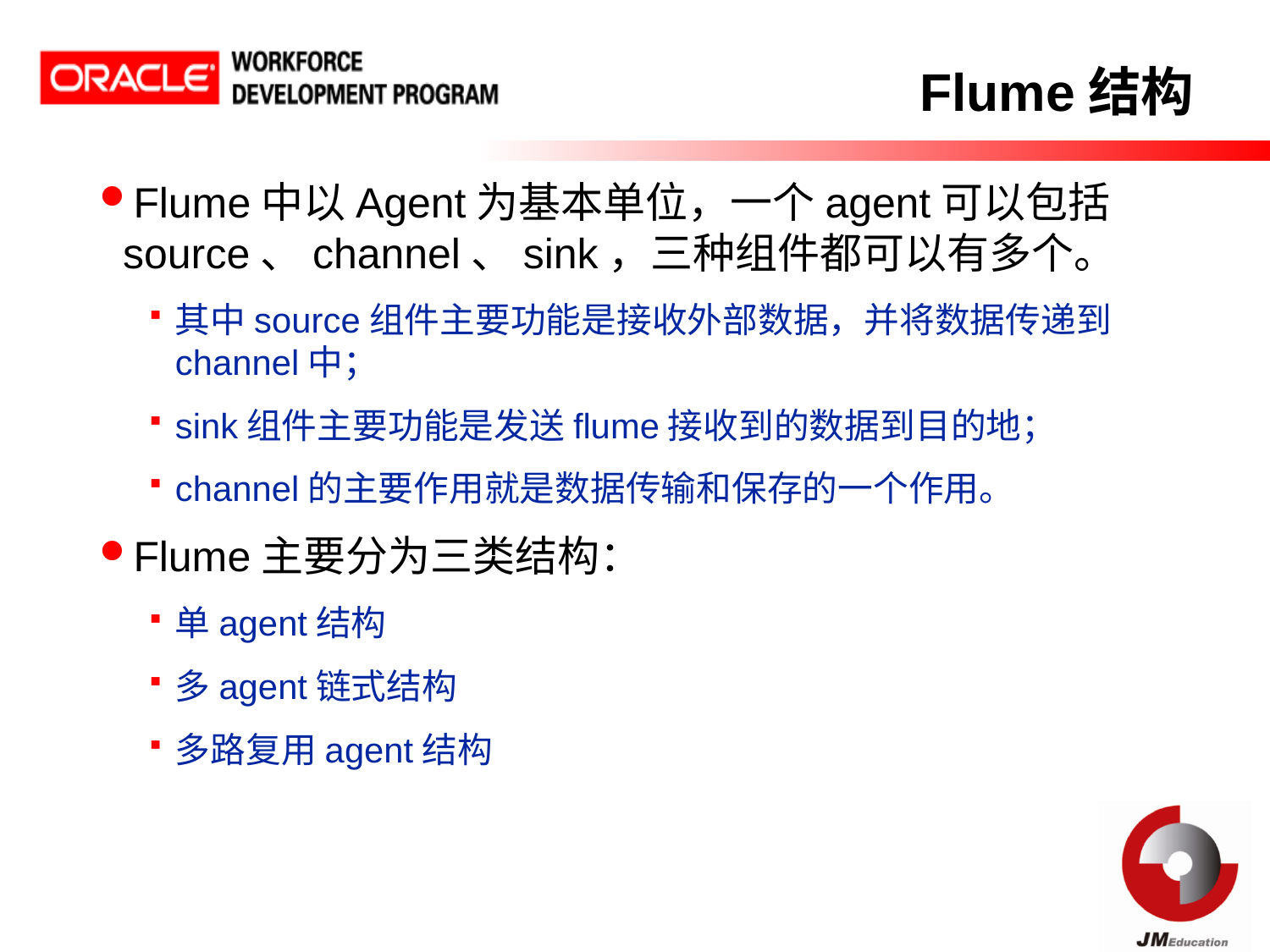

Flume结构
Flume中以Agent为基本单位，一个agent可以包括source、channel、sink，三种组件都可以有多个。
其中source组件主要功能是接收外部数据，并将数据传递到channel中；
sink组件主要功能是发送flume接收到的数据到目的地；
channel的主要作用就是数据传输和保存的一个作用。
Flume主要分为三类结构：
单agent结构
多agent链式结构
多路复用agent结构